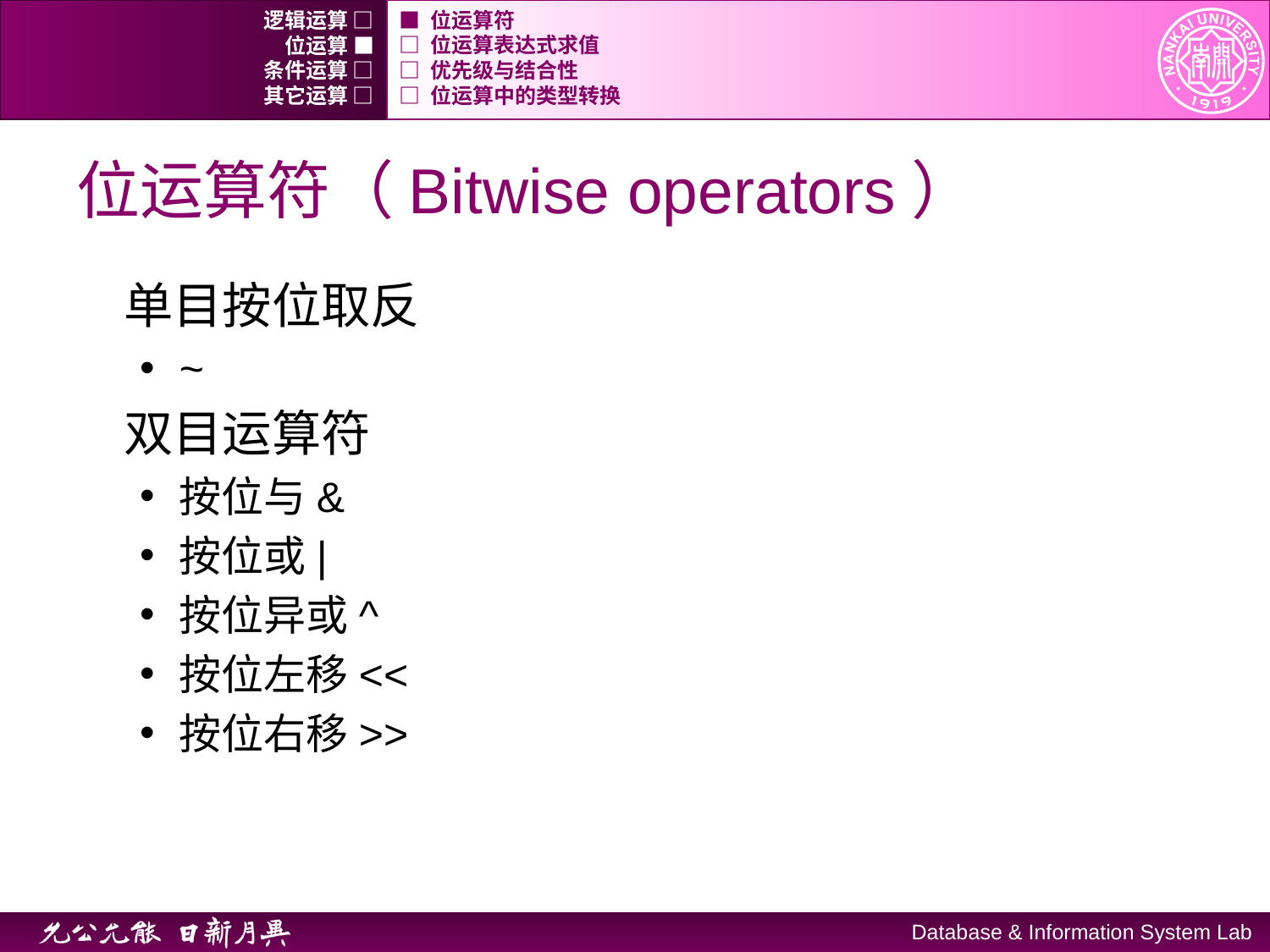

逻辑运算 □
■ 位运算符
位运算 ■
□ 位运算表达式求值
条件运算 □
□ 优先级与结合性
其它运算 □
□ 位运算中的类型转换

# 位运算符（Bitwise operators）
单目按位取反
~
双目运算符
按位与&
按位或|
按位异或^
按位左移<<
按位右移>>